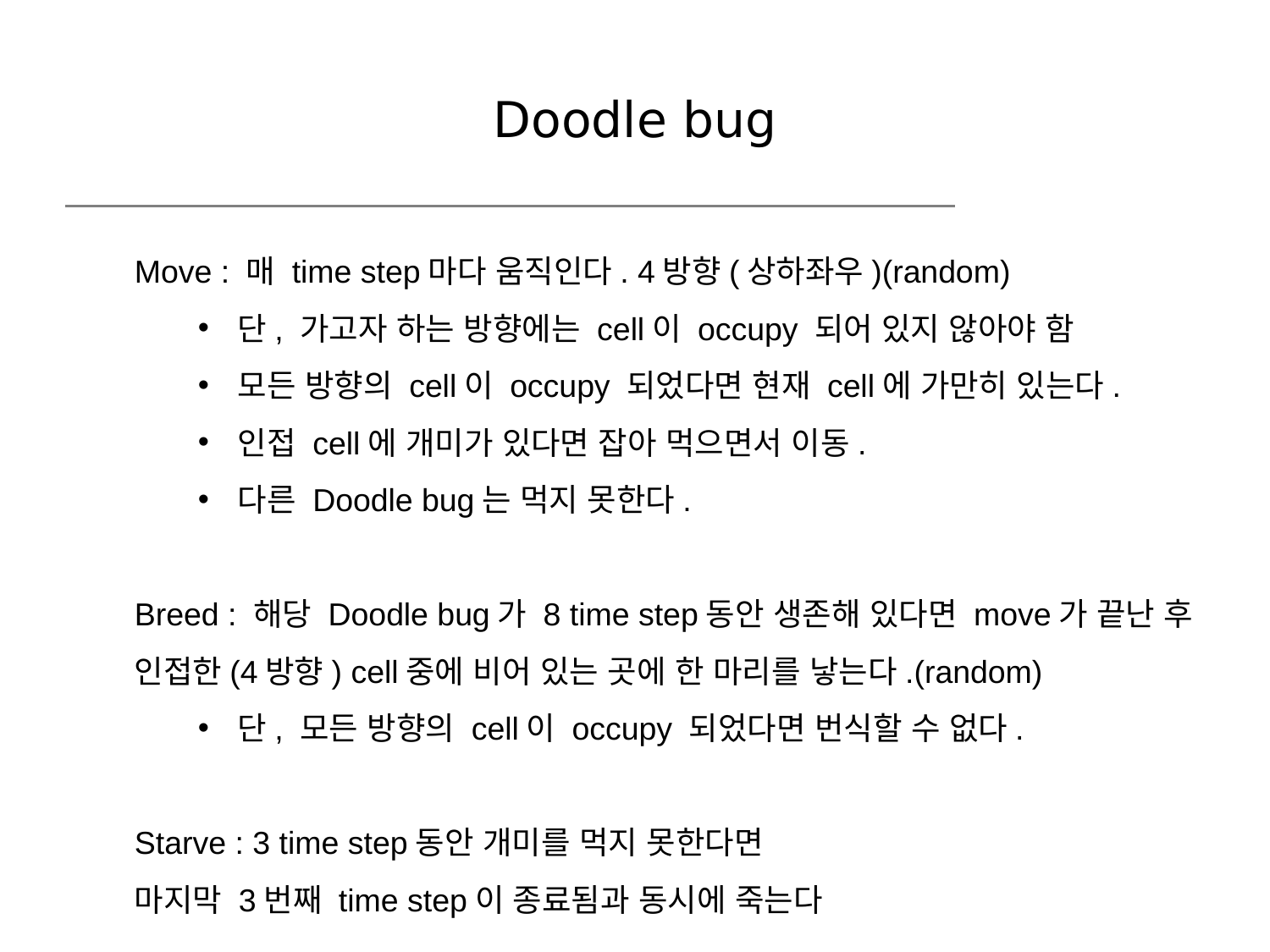

# Doodle bug
Move : 매 time step마다 움직인다. 4방향(상하좌우)(random)
단, 가고자 하는 방향에는 cell이 occupy 되어 있지 않아야 함
모든 방향의 cell이 occupy 되었다면 현재 cell에 가만히 있는다.
인접 cell에 개미가 있다면 잡아 먹으면서 이동.
다른 Doodle bug는 먹지 못한다.

Breed : 해당 Doodle bug가 8 time step동안 생존해 있다면 move가 끝난 후
인접한(4방향) cell중에 비어 있는 곳에 한 마리를 낳는다.(random)
단, 모든 방향의 cell이 occupy 되었다면 번식할 수 없다.

Starve : 3 time step동안 개미를 먹지 못한다면
마지막 3번째 time step이 종료됨과 동시에 죽는다